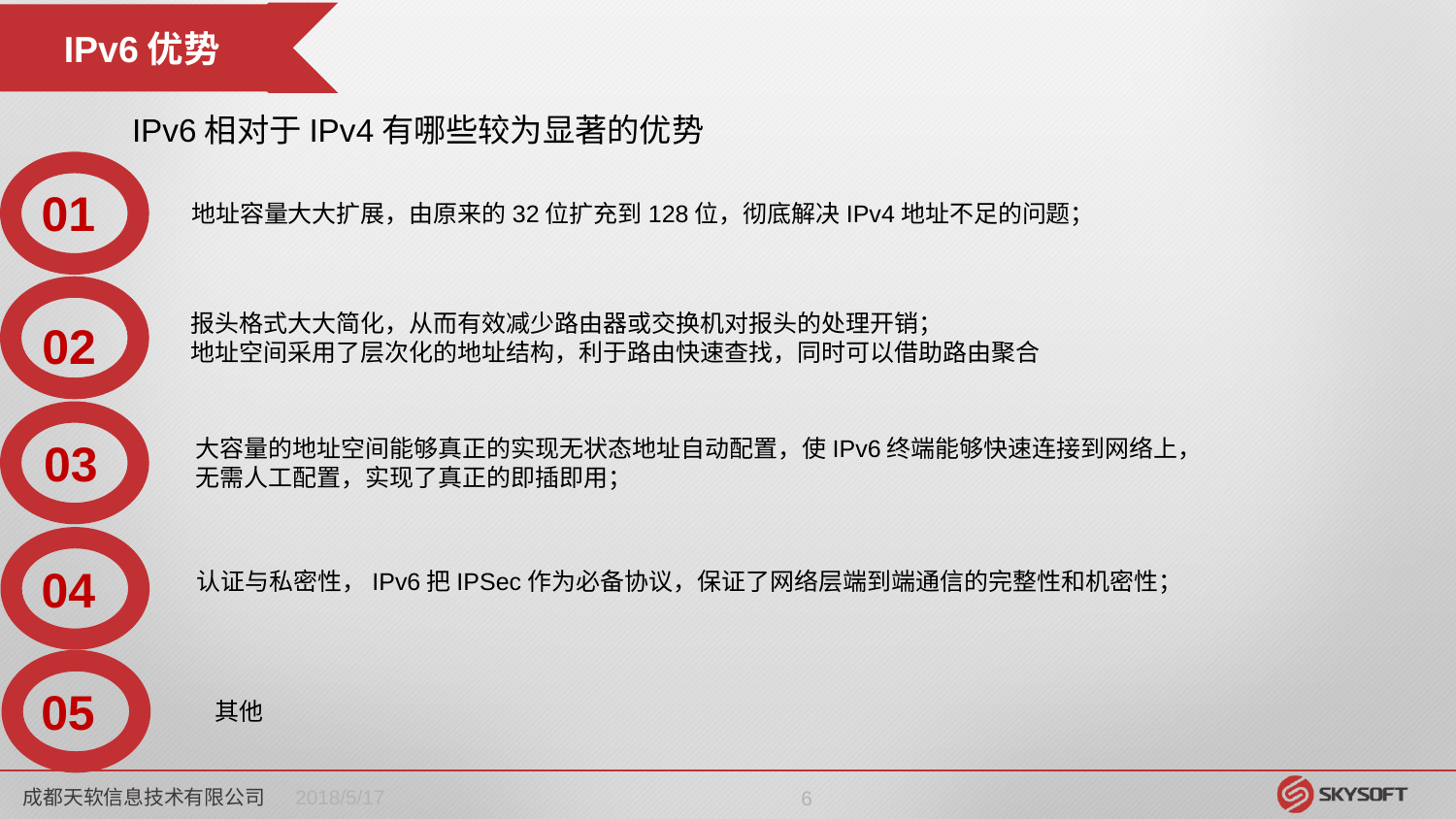

IPv6优势

IPv6相对于IPv4有哪些较为显著的优势

01
地址容量大大扩展，由原来的32位扩充到128位，彻底解决IPv4地址不足的问题；

报头格式大大简化，从而有效减少路由器或交换机对报头的处理开销；
地址空间采用了层次化的地址结构，利于路由快速查找，同时可以借助路由聚合
02

03
大容量的地址空间能够真正的实现无状态地址自动配置，使IPv6终端能够快速连接到网络上，无需人工配置，实现了真正的即插即用；

04
认证与私密性，IPv6把IPSec作为必备协议，保证了网络层端到端通信的完整性和机密性；

05
其他
成都天软信息技术有限公司
2018/5/17
6